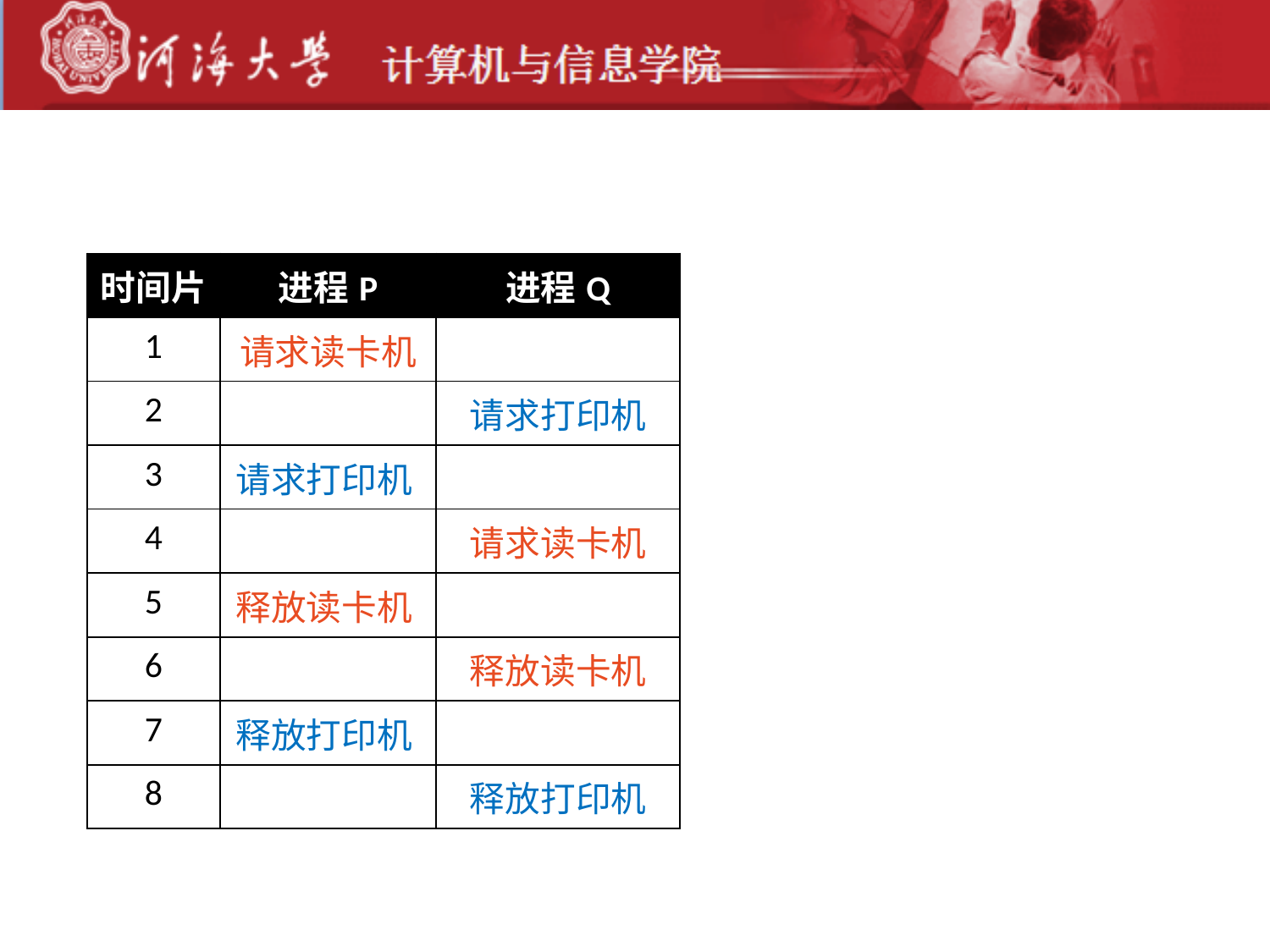

#
| 时间片 | 进程P | 进程Q |
| --- | --- | --- |
| 1 | 请求读卡机 |  |
| 2 |  | 请求打印机 |
| 3 | 请求打印机 |  |
| 4 |  | 请求读卡机 |
| 5 | 释放读卡机 |  |
| 6 |  | 释放读卡机 |
| 7 | 释放打印机 |  |
| 8 |  | 释放打印机 |